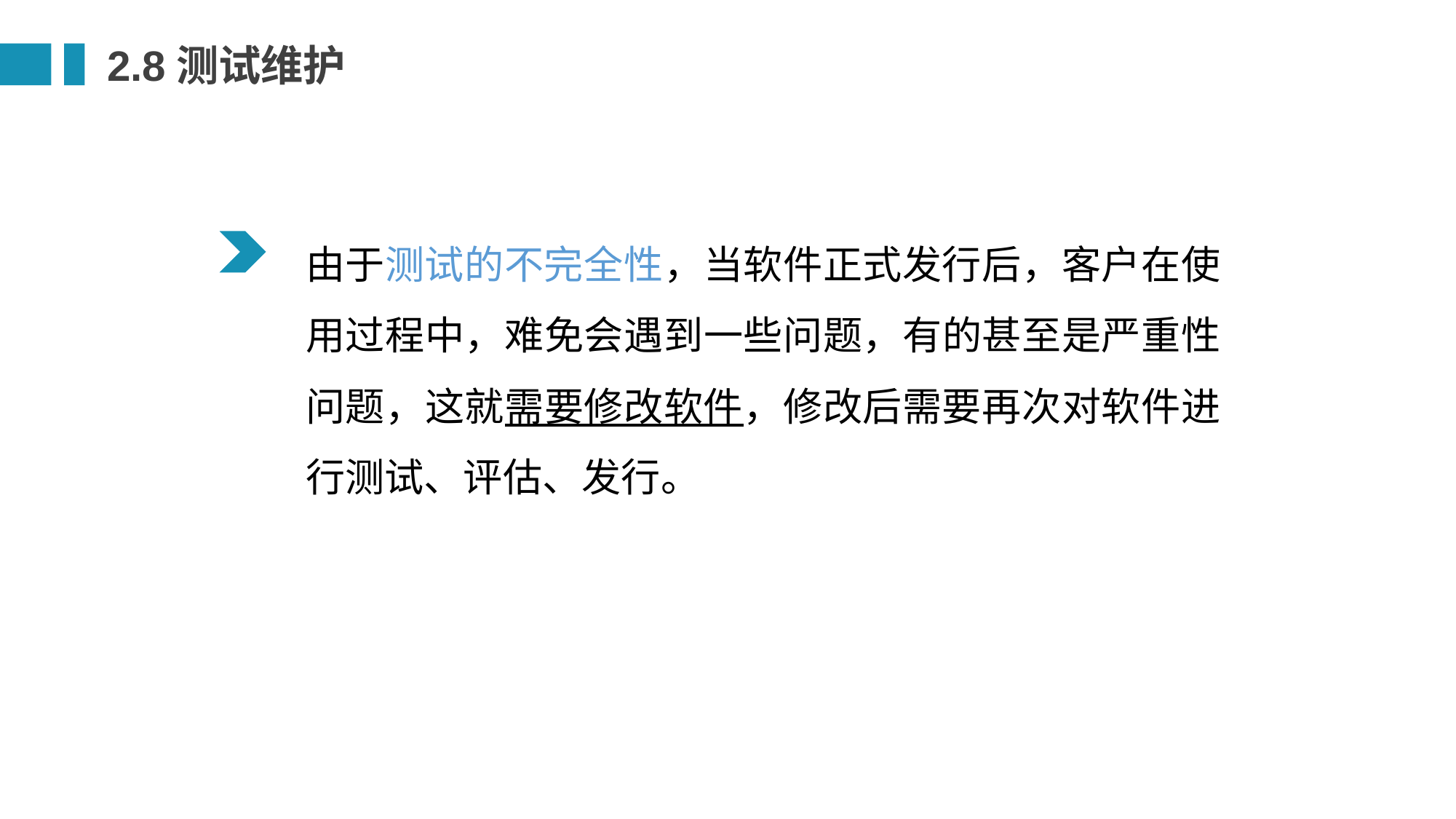

2.8测试维护

由于测试的不完全性，当软件正式发行后，客户在使用过程中，难免会遇到一些问题，有的甚至是严重性问题，这就需要修改软件，修改后需要再次对软件进行测试、评估、发行。

68